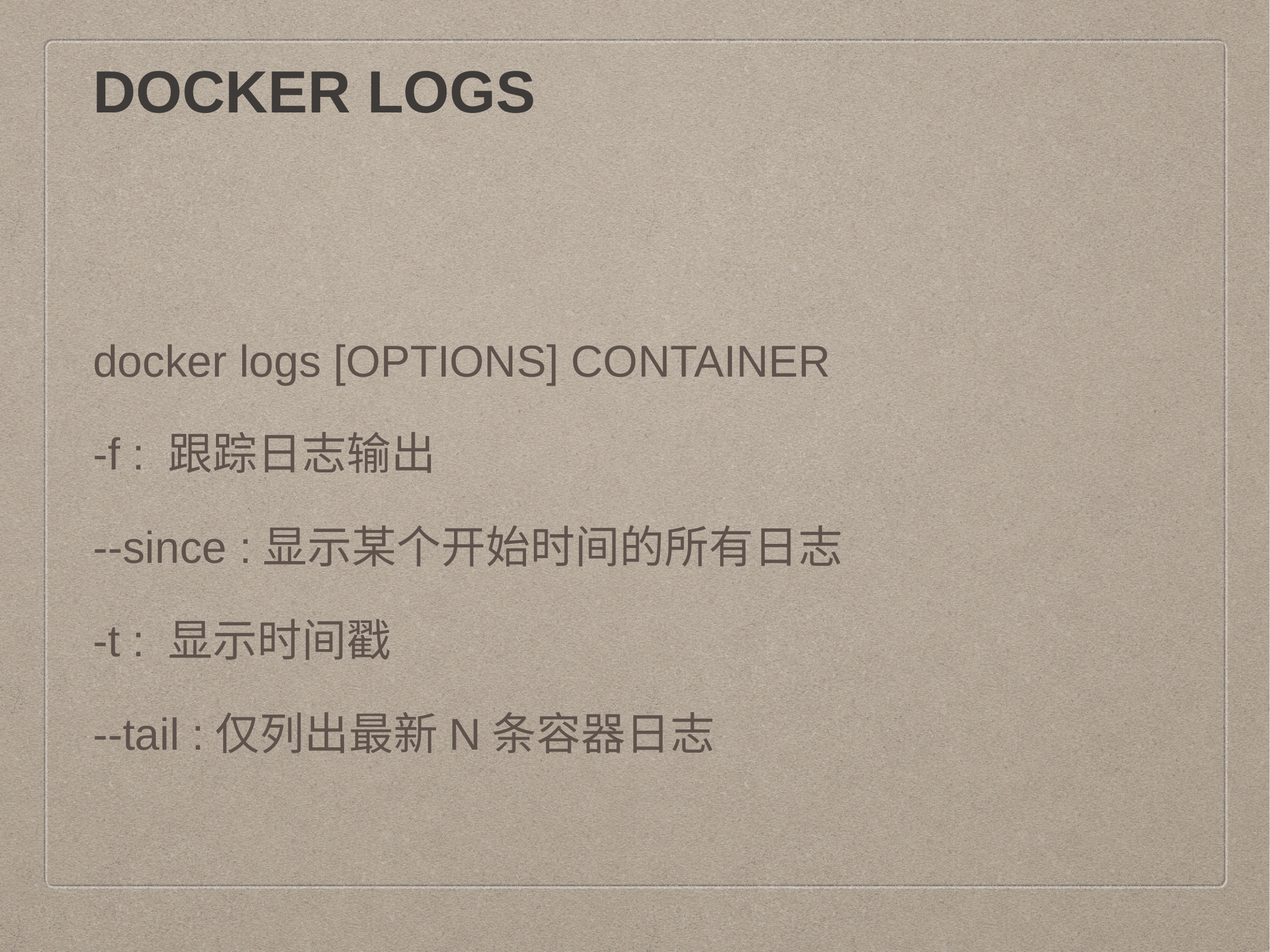

# DOCKER LOGS
docker logs [OPTIONS] CONTAINER
-f : 跟踪日志输出
--since :显示某个开始时间的所有日志
-t : 显示时间戳
--tail :仅列出最新N条容器日志